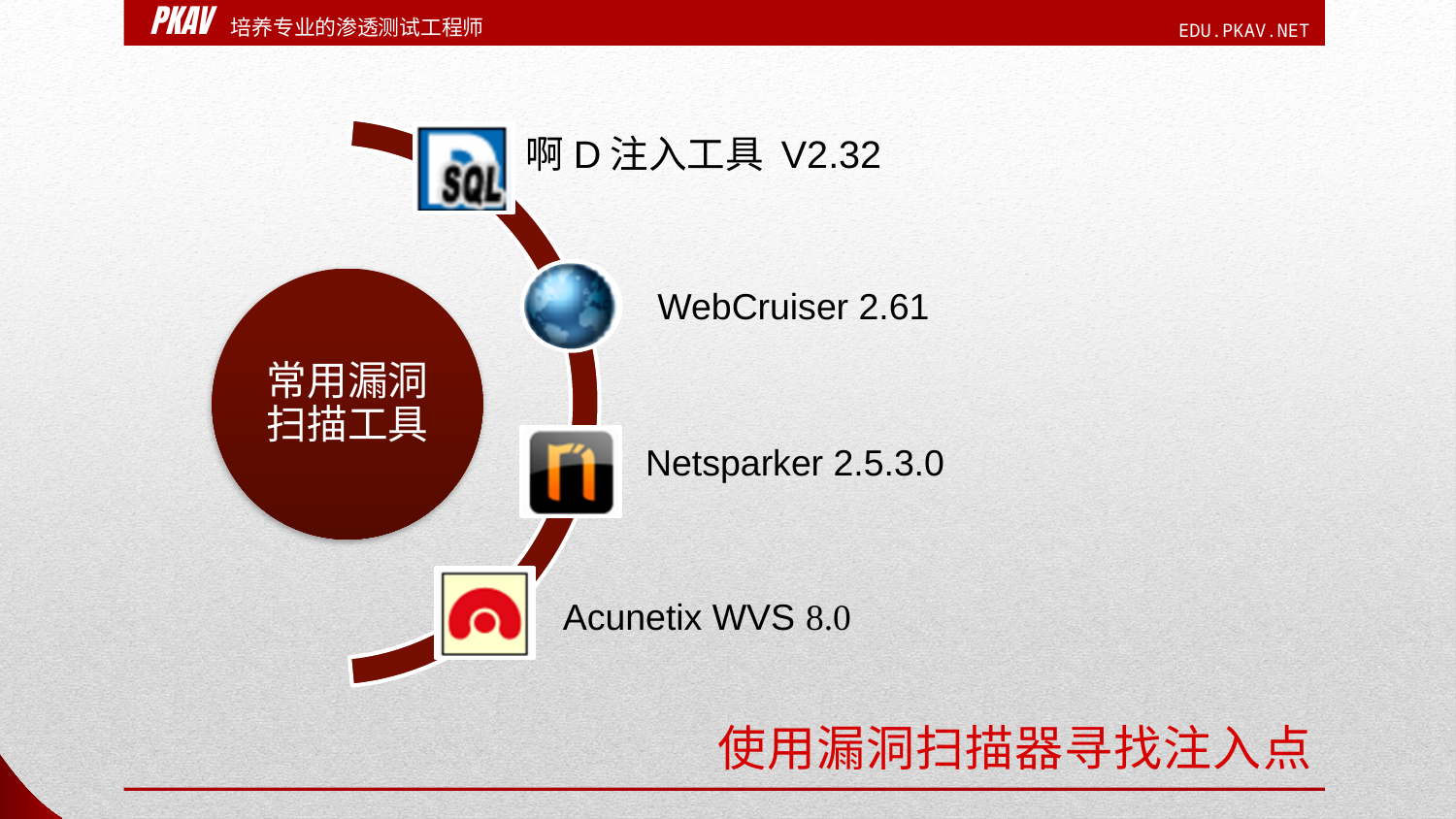

常用漏洞扫描工具
啊D注入工具 V2.32
WebCruiser 2.61
Acunetix WVS 8.0
Netsparker 2.5.3.0
# 使用漏洞扫描器寻找注入点